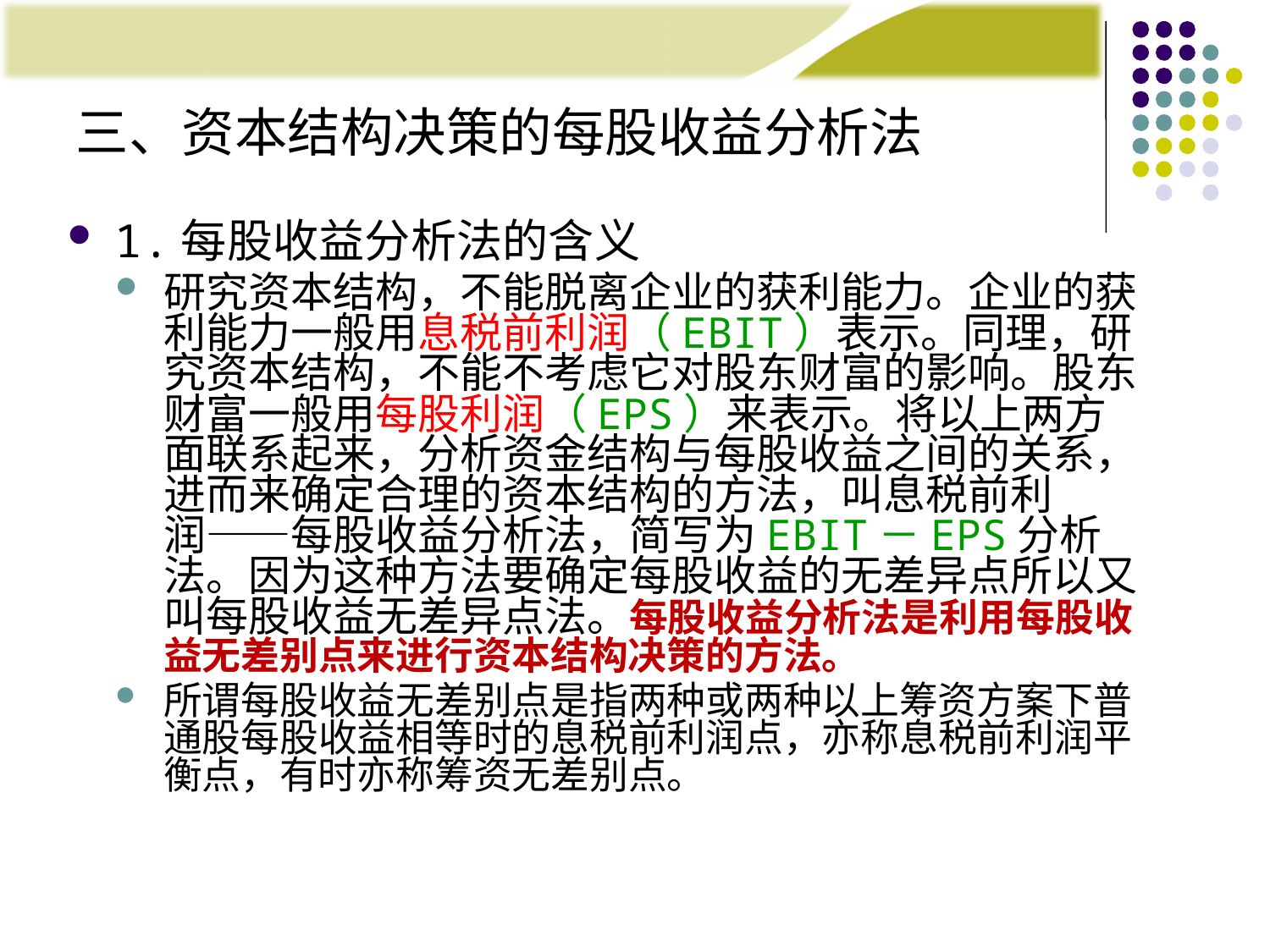

# 三、资本结构决策的每股收益分析法
1.每股收益分析法的含义
研究资本结构，不能脱离企业的获利能力。企业的获利能力一般用息税前利润（EBIT）表示。同理，研究资本结构，不能不考虑它对股东财富的影响。股东财富一般用每股利润（EPS）来表示。将以上两方面联系起来，分析资金结构与每股收益之间的关系，进而来确定合理的资本结构的方法，叫息税前利润――每股收益分析法，简写为EBIT－EPS分析法。因为这种方法要确定每股收益的无差异点所以又叫每股收益无差异点法。每股收益分析法是利用每股收益无差别点来进行资本结构决策的方法。
所谓每股收益无差别点是指两种或两种以上筹资方案下普通股每股收益相等时的息税前利润点，亦称息税前利润平衡点，有时亦称筹资无差别点。